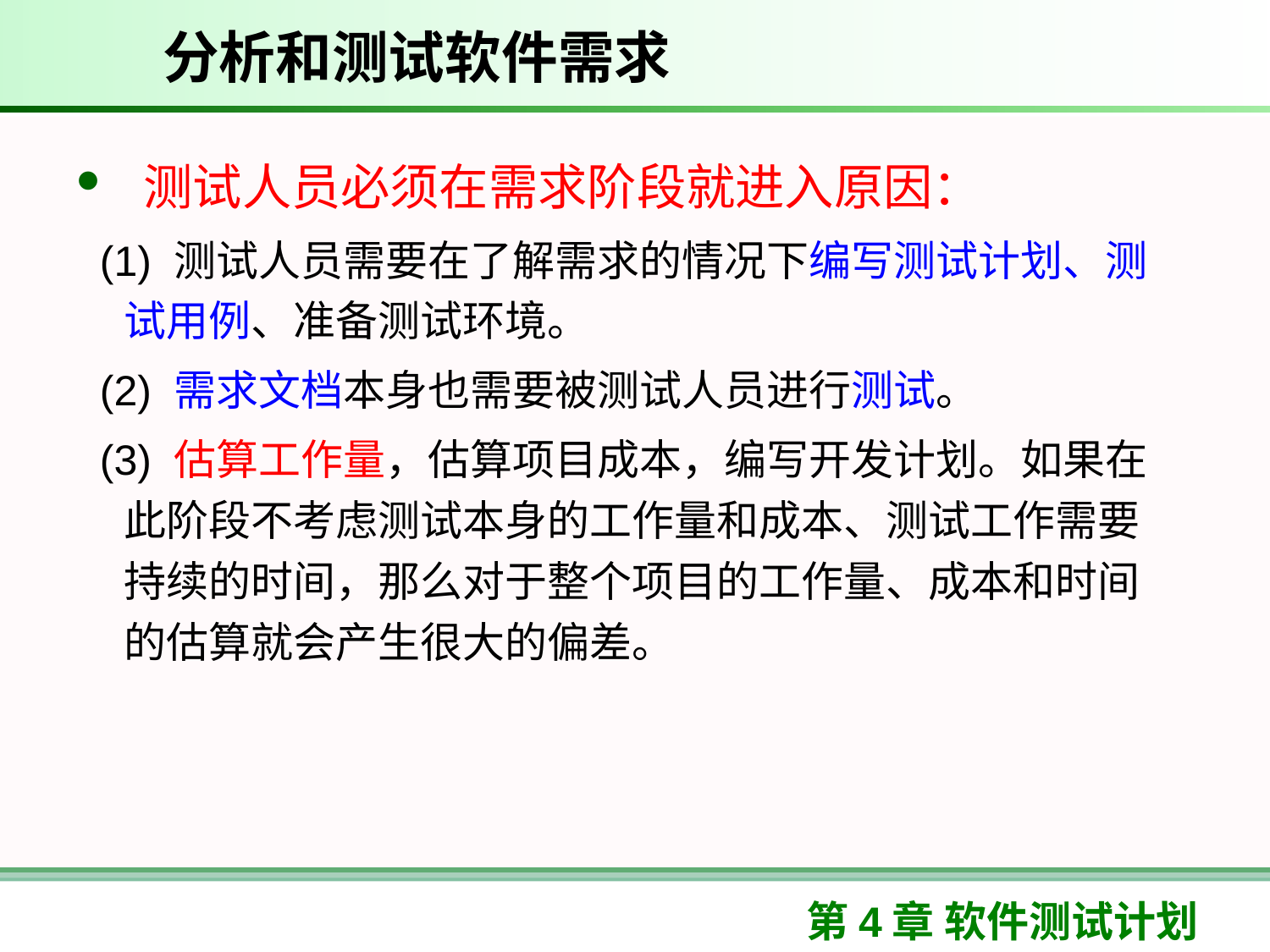

分析和测试软件需求
 测试人员必须在需求阶段就进入原因：
  (1) 测试人员需要在了解需求的情况下编写测试计划、测试用例、准备测试环境。
  (2) 需求文档本身也需要被测试人员进行测试。
  (3) 估算工作量，估算项目成本，编写开发计划。如果在此阶段不考虑测试本身的工作量和成本、测试工作需要持续的时间，那么对于整个项目的工作量、成本和时间的估算就会产生很大的偏差。